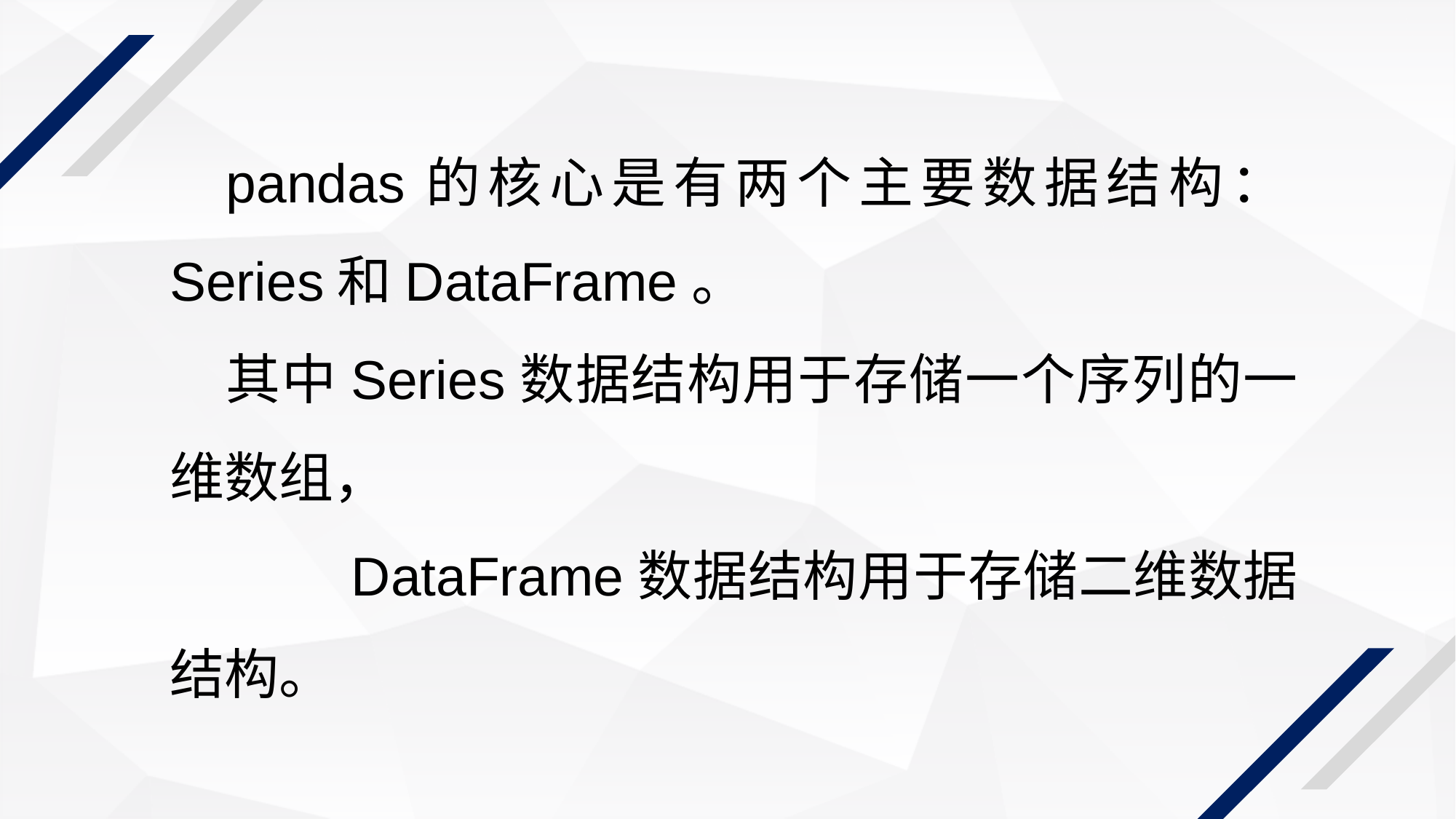

pandas的核心是有两个主要数据结构：Series和DataFrame。
其中Series数据结构用于存储一个序列的一维数组，
        DataFrame数据结构用于存储二维数据结构。